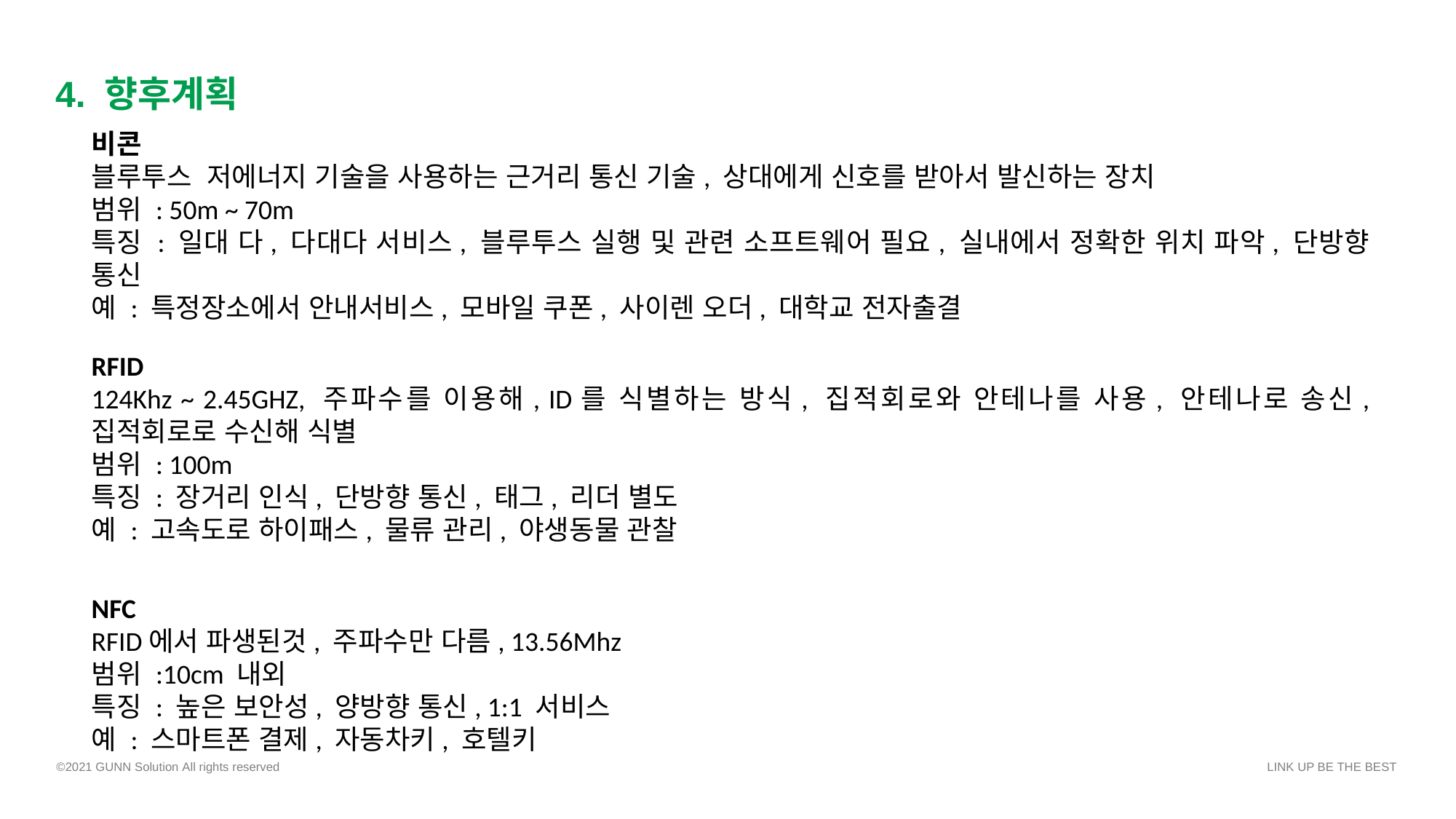

4. 향후계획
비콘
블루투스  저에너지 기술을 사용하는 근거리 통신 기술, 상대에게 신호를 받아서 발신하는 장치
범위 : 50m ~ 70m
특징 : 일대 다, 다대다 서비스, 블루투스 실행 및 관련 소프트웨어 필요, 실내에서 정확한 위치 파악, 단방향 통신
예 : 특정장소에서 안내서비스, 모바일 쿠폰, 사이렌 오더, 대학교 전자출결
RFID
124Khz ~ 2.45GHZ, 주파수를 이용해, ID를 식별하는 방식, 집적회로와 안테나를 사용, 안테나로 송신, 집적회로로 수신해 식별
범위 : 100m
특징 : 장거리 인식, 단방향 통신, 태그, 리더 별도
예 : 고속도로 하이패스, 물류 관리, 야생동물 관찰

NFC
RFID에서 파생된것, 주파수만 다름, 13.56Mhz
범위 :10cm 내외
특징 : 높은 보안성, 양방향 통신, 1:1 서비스
예 : 스마트폰 결제, 자동차키, 호텔키